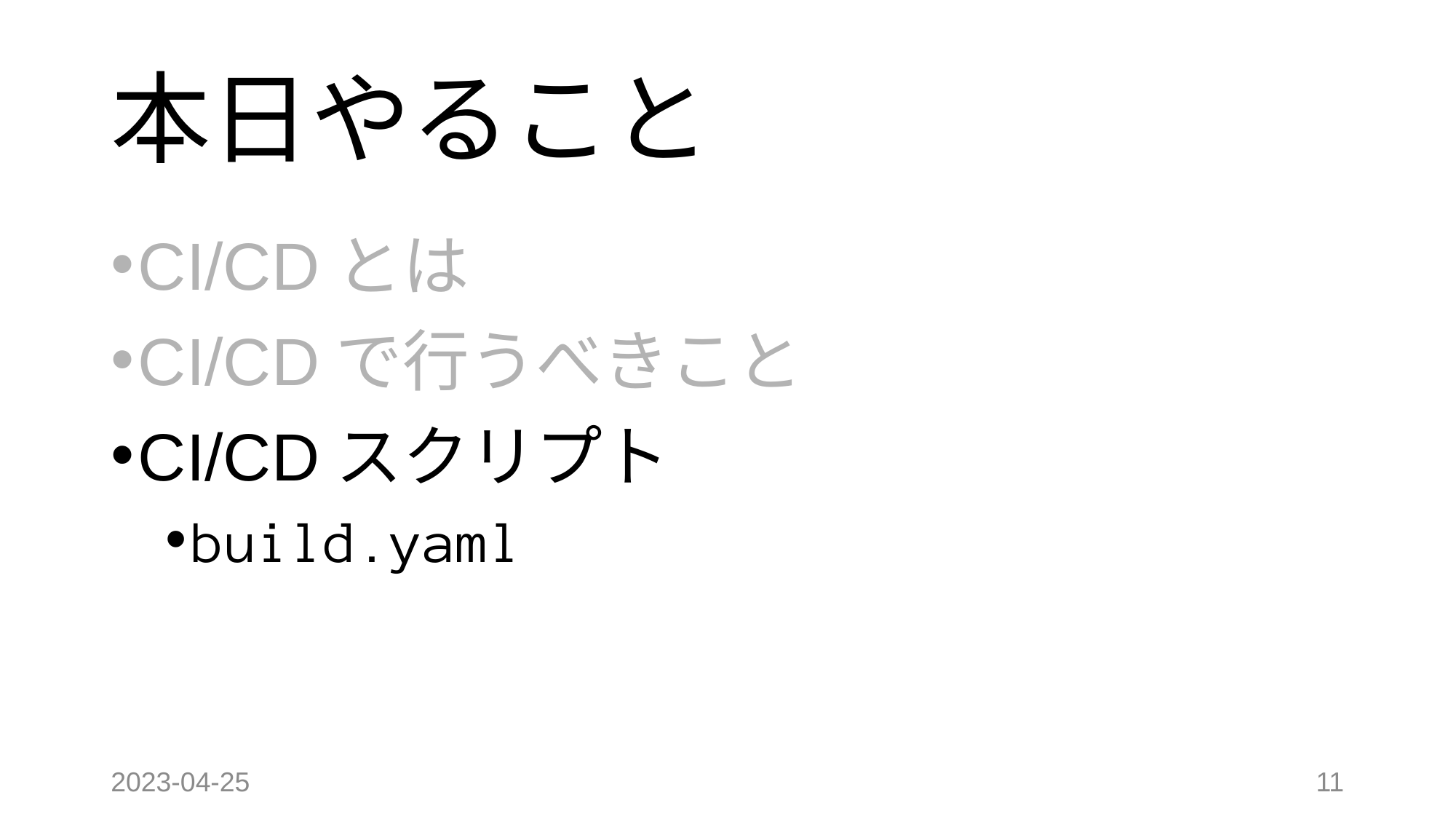

# 本日やること

CI/CDとは
CI/CDで行うべきこと
CI/CDスクリプト
build.yaml
2023-04-25
11